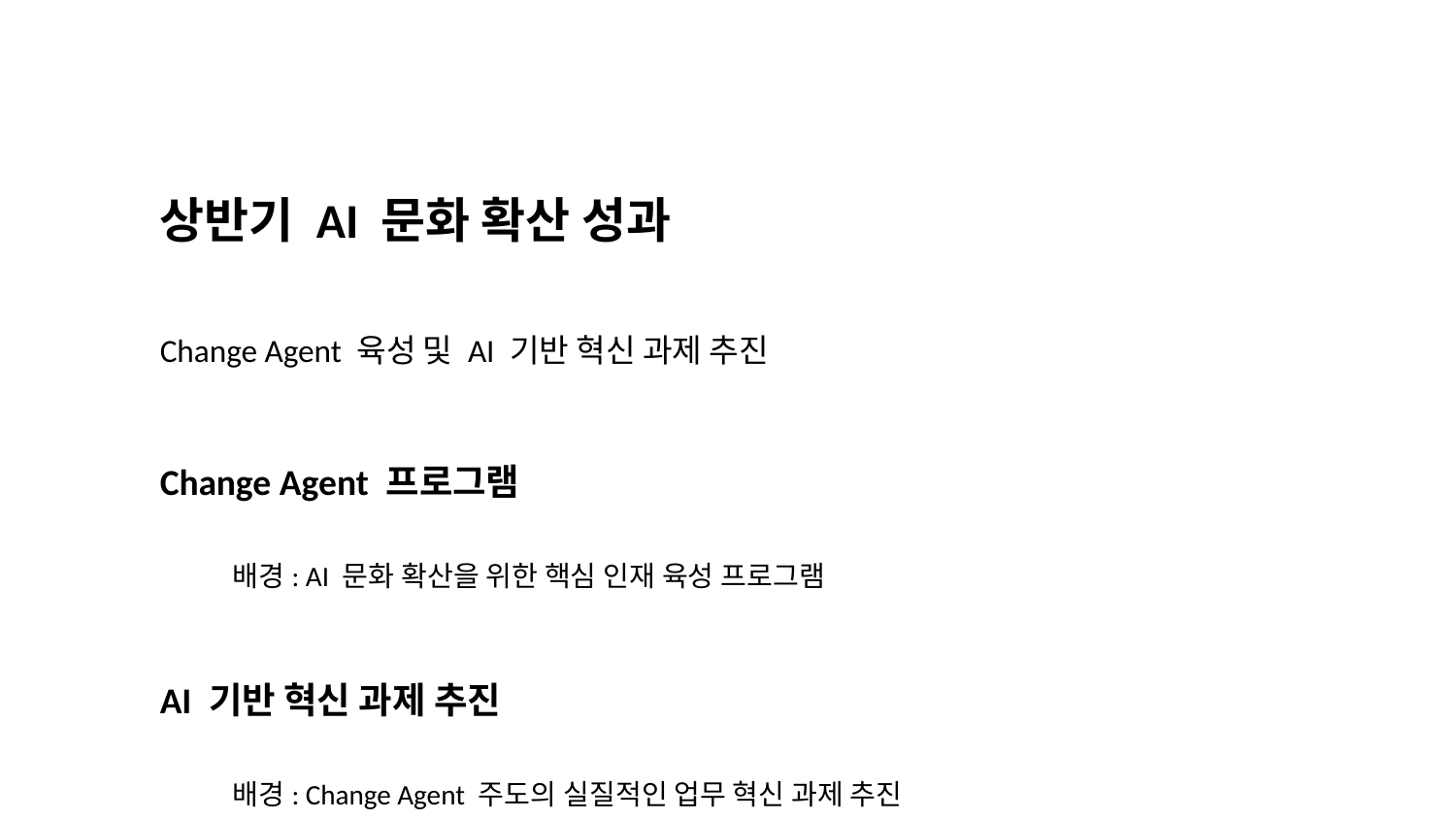

상반기 AI 문화 확산 성과
Change Agent 육성 및 AI 기반 혁신 과제 추진
Change Agent 프로그램
배경: AI 문화 확산을 위한 핵심 인재 육성 프로그램
AI 기반 혁신 과제 추진
배경: Change Agent 주도의 실질적인 업무 혁신 과제 추진